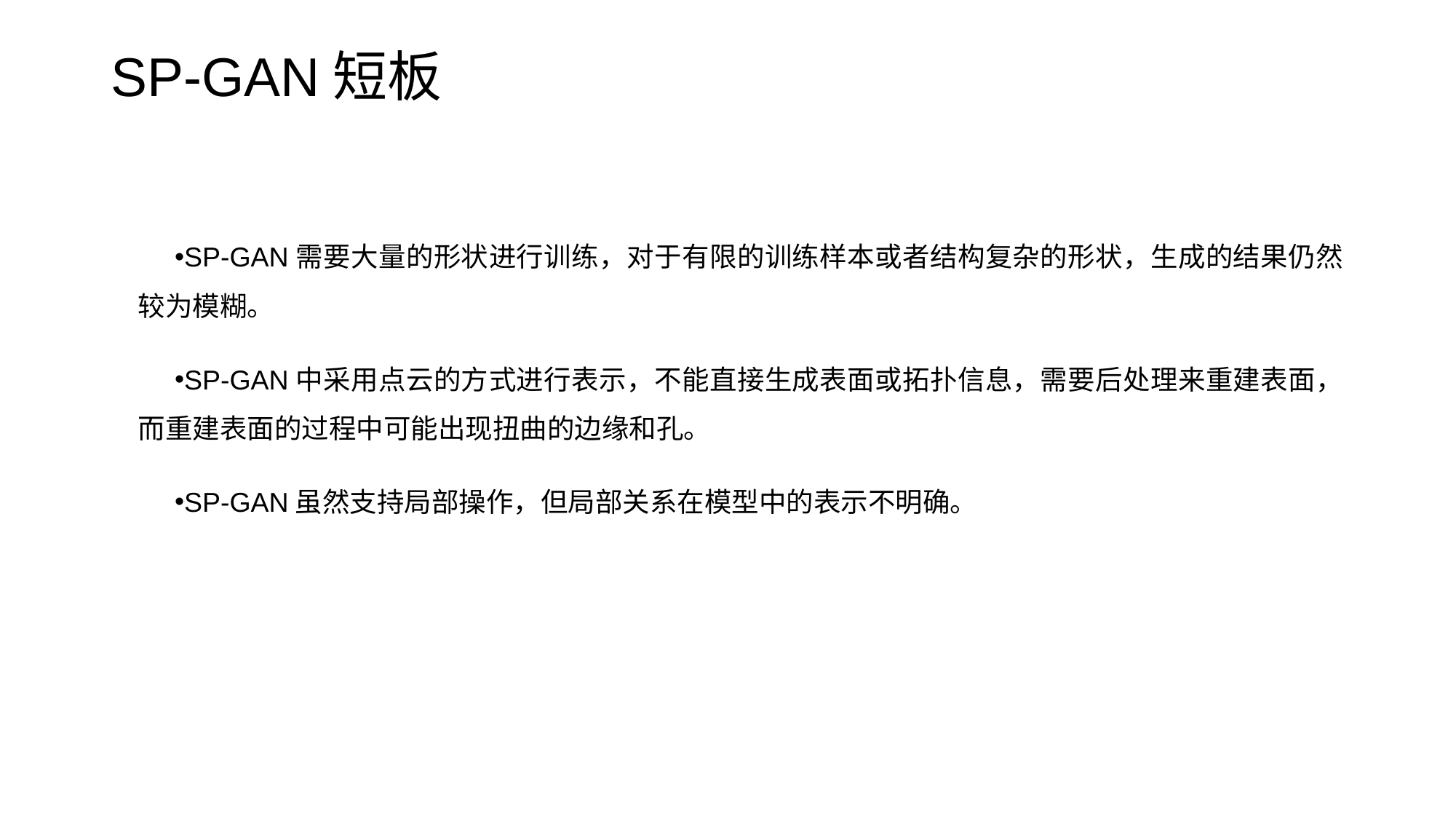

# SP-GAN短板
SP-GAN需要大量的形状进行训练，对于有限的训练样本或者结构复杂的形状，生成的结果仍然较为模糊。
SP-GAN中采用点云的方式进行表示，不能直接生成表面或拓扑信息，需要后处理来重建表面，而重建表面的过程中可能出现扭曲的边缘和孔。
SP-GAN虽然支持局部操作，但局部关系在模型中的表示不明确。